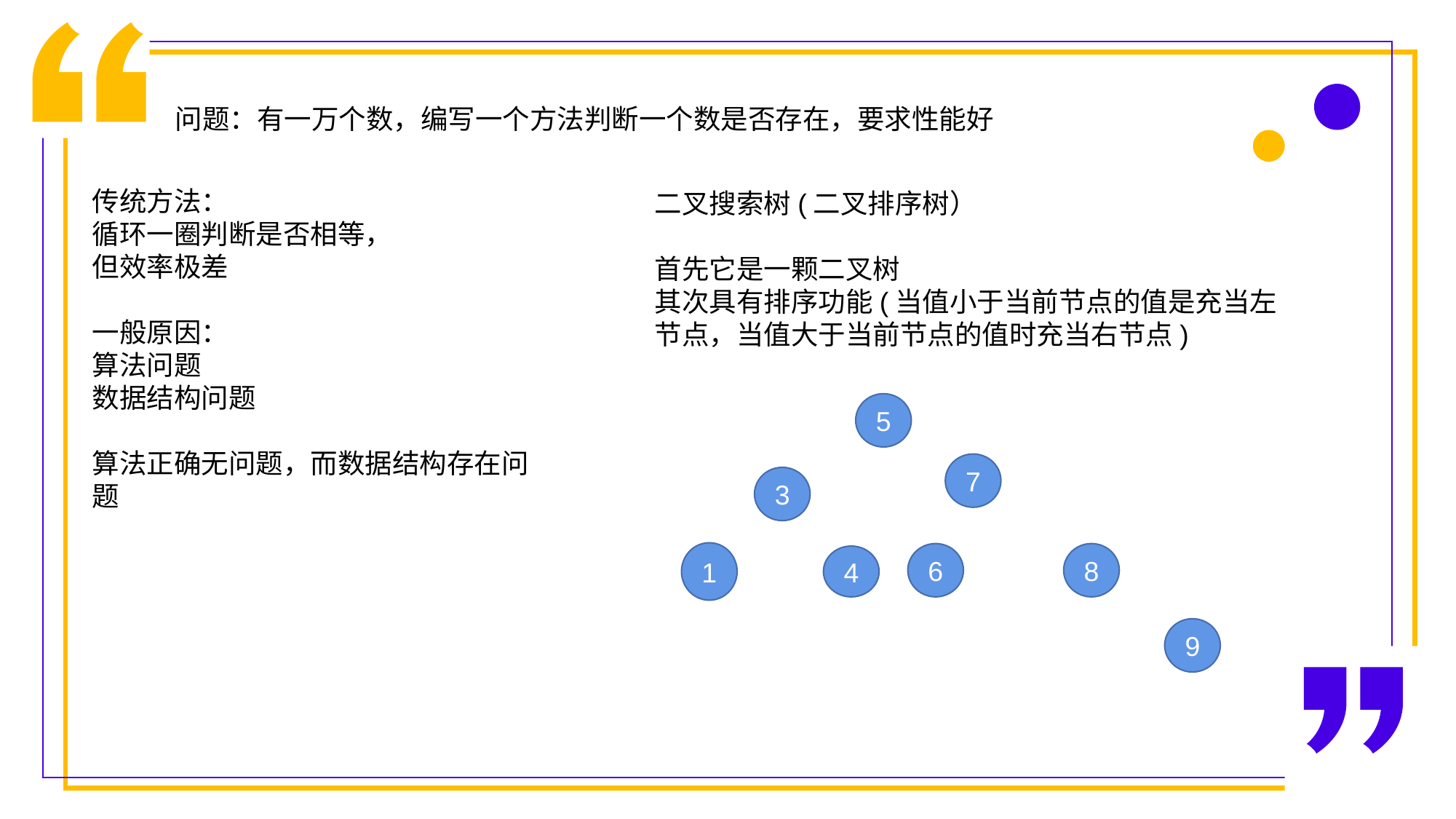

问题：有一万个数，编写一个方法判断一个数是否存在，要求性能好

传统方法：
循环一圈判断是否相等，
但效率极差

一般原因：
算法问题
数据结构问题

算法正确无问题，而数据结构存在问题
二叉搜索树(二叉排序树）

首先它是一颗二叉树
其次具有排序功能(当值小于当前节点的值是充当左节点，当值大于当前节点的值时充当右节点)
5

7
3
1
6
8
4
9